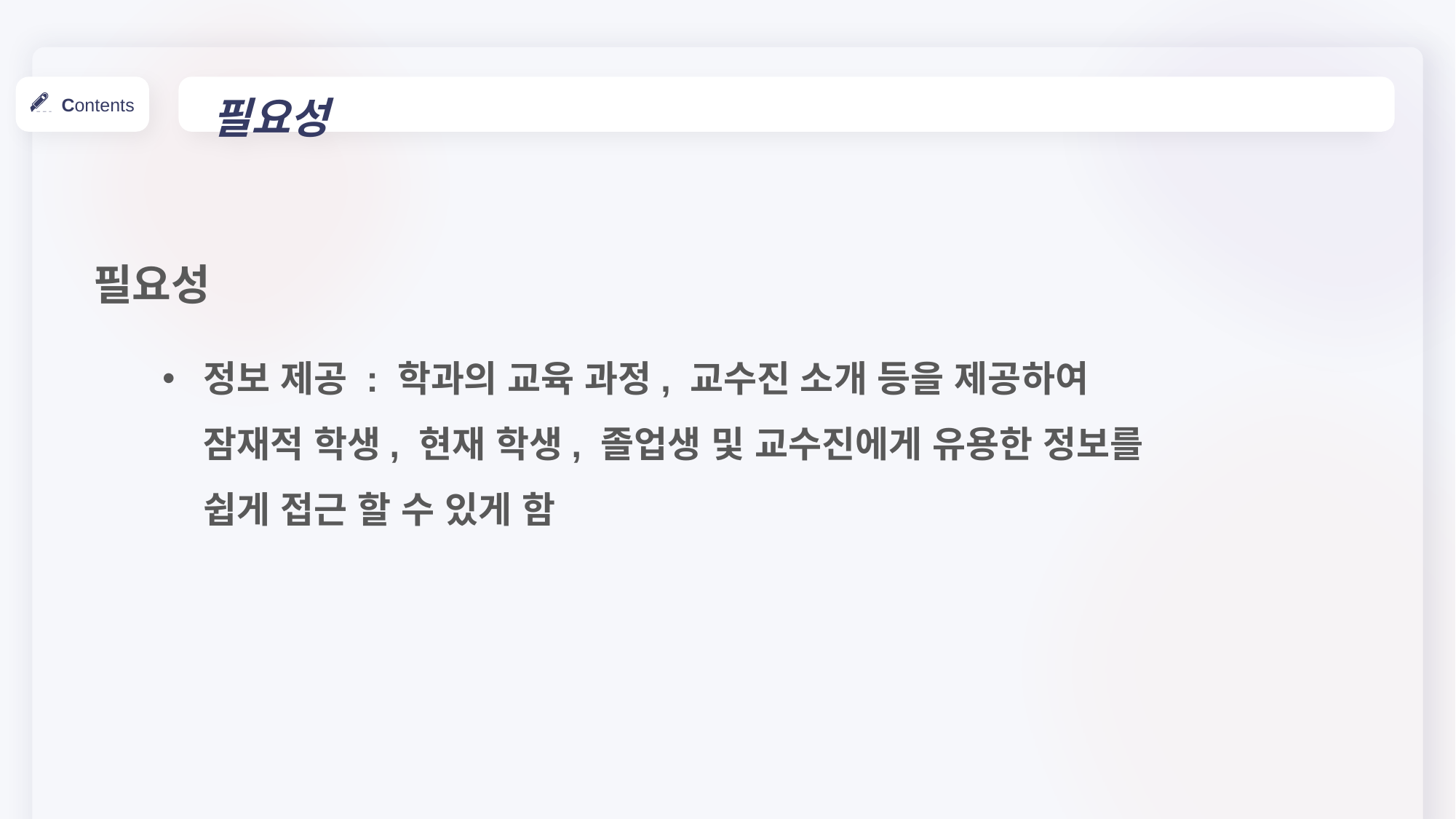

필요성
Contents

필요성
정보 제공 : 학과의 교육 과정, 교수진 소개 등을 제공하여 잠재적 학생, 현재 학생, 졸업생 및 교수진에게 유용한 정보를 쉽게 접근 할 수 있게 함